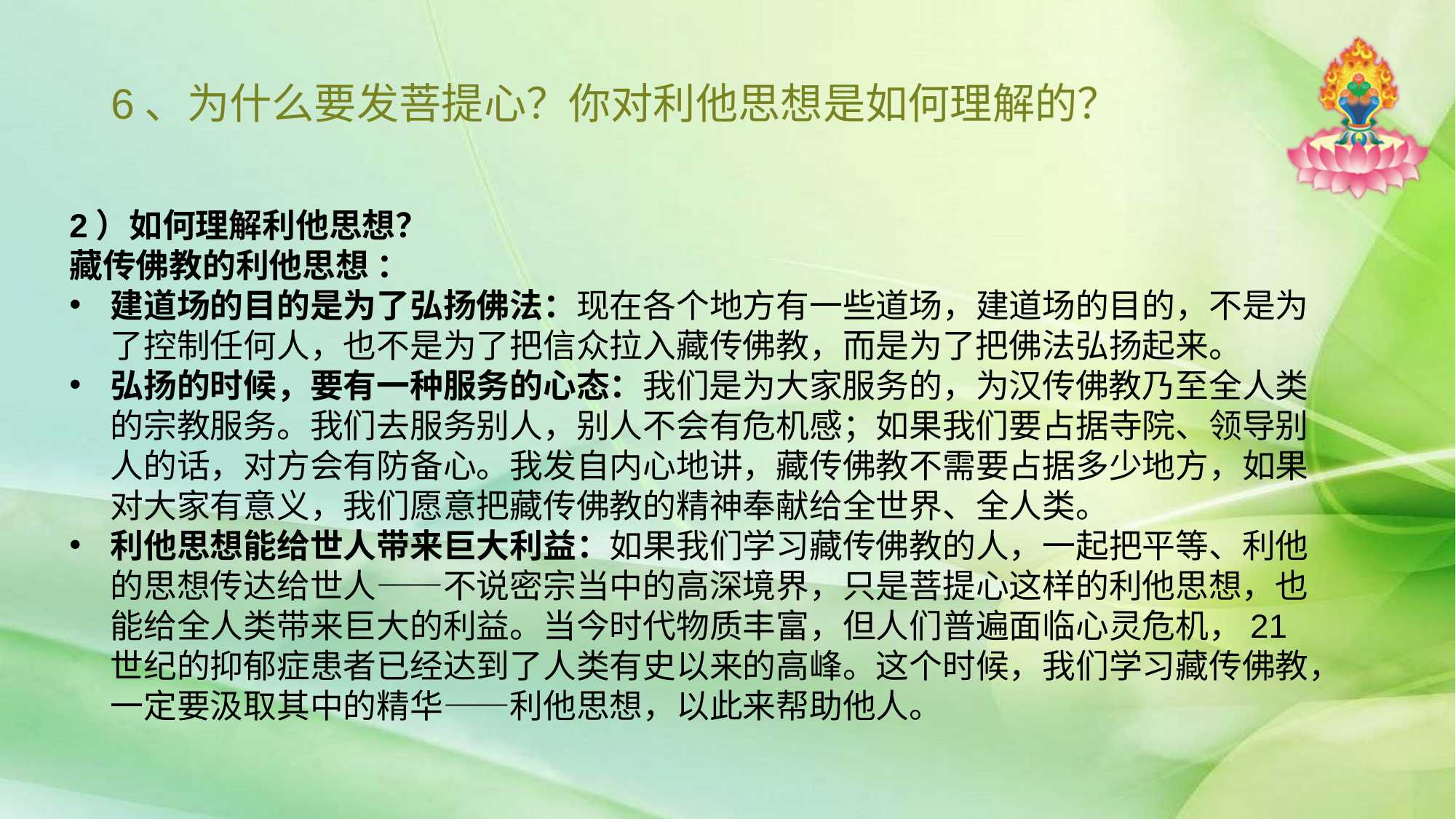

# 6、为什么要发菩提心？你对利他思想是如何理解的？
2）如何理解利他思想？
藏传佛教的利他思想 ：
建道场的目的是为了弘扬佛法：现在各个地方有一些道场，建道场的目的，不是为了控制任何人，也不是为了把信众拉入藏传佛教，而是为了把佛法弘扬起来。
弘扬的时候，要有一种服务的心态：我们是为大家服务的，为汉传佛教乃至全人类的宗教服务。我们去服务别人，别人不会有危机感；如果我们要占据寺院、领导别人的话，对方会有防备心。我发自内心地讲，藏传佛教不需要占据多少地方，如果对大家有意义，我们愿意把藏传佛教的精神奉献给全世界、全人类。
利他思想能给世人带来巨大利益：如果我们学习藏传佛教的人，一起把平等、利他的思想传达给世人——不说密宗当中的高深境界，只是菩提心这样的利他思想，也能给全人类带来巨大的利益。当今时代物质丰富，但人们普遍面临心灵危机，21世纪的抑郁症患者已经达到了人类有史以来的高峰。这个时候，我们学习藏传佛教，一定要汲取其中的精华——利他思想，以此来帮助他人。